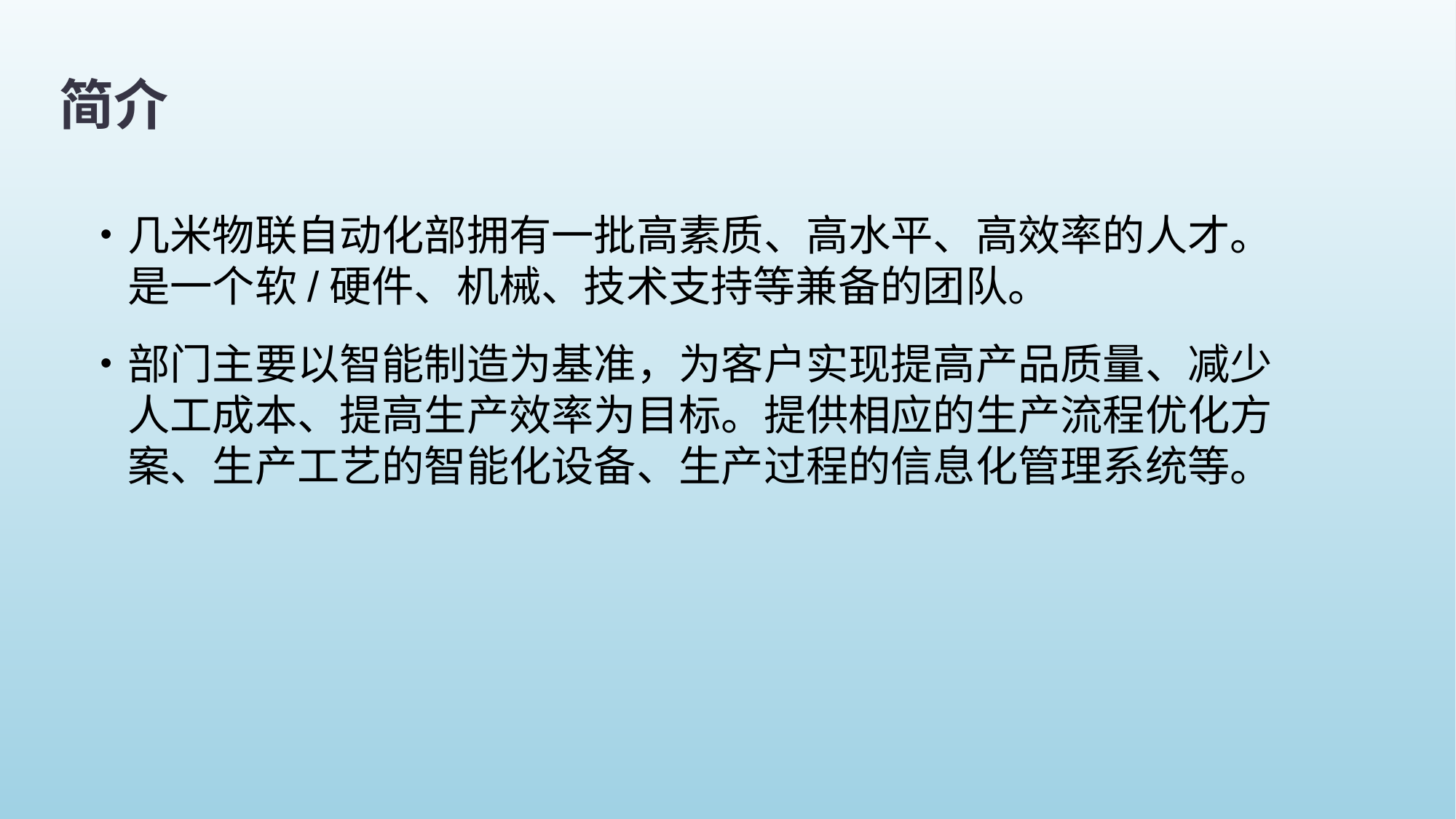

# 简介
几米物联自动化部拥有一批高素质、高水平、高效率的人才。是一个软/硬件、机械、技术支持等兼备的团队。
部门主要以智能制造为基准，为客户实现提高产品质量、减少人工成本、提高生产效率为目标。提供相应的生产流程优化方案、生产工艺的智能化设备、生产过程的信息化管理系统等。